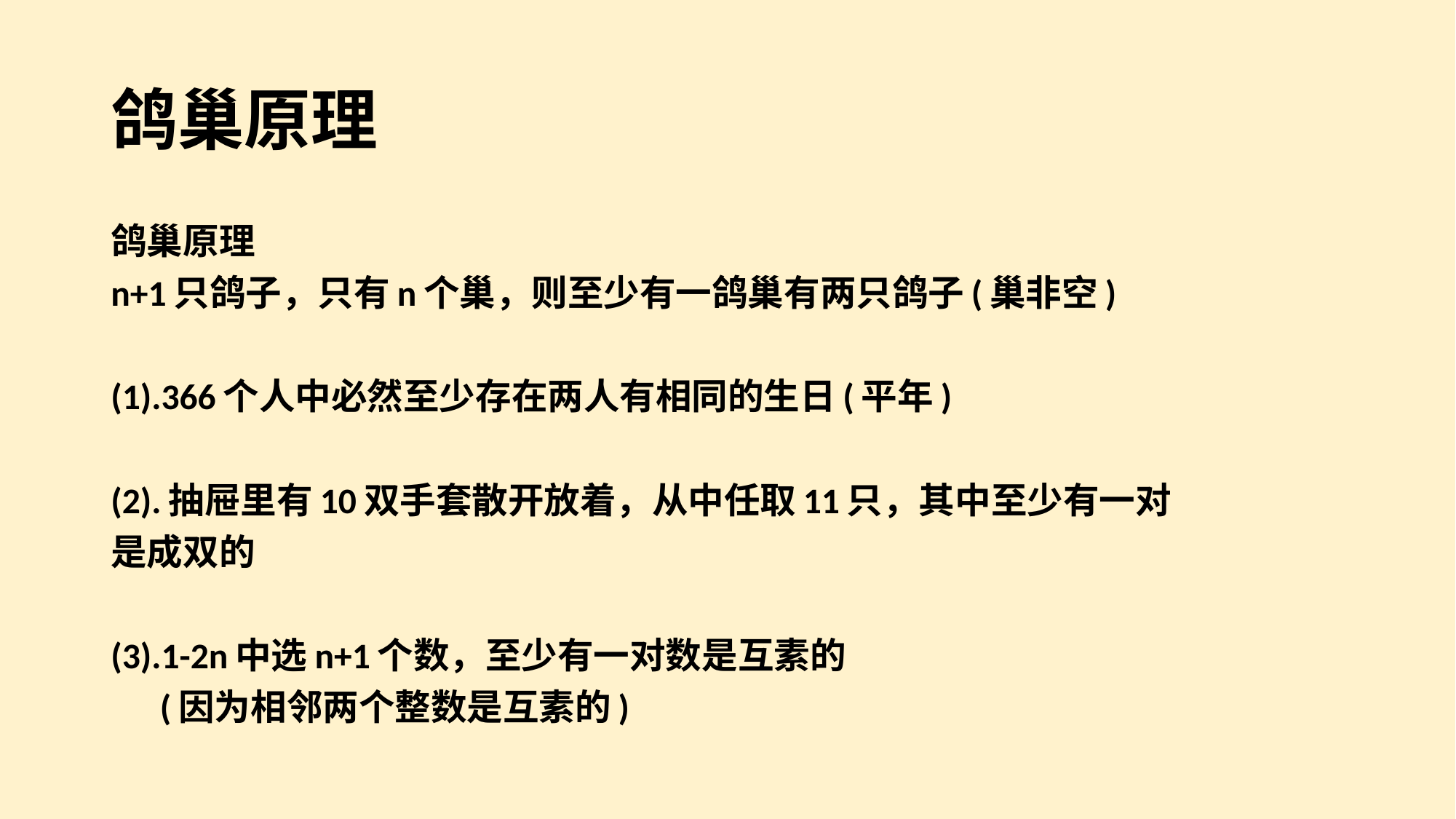

# 鸽巢原理
鸽巢原理
n+1只鸽子，只有n个巢，则至少有一鸽巢有两只鸽子(巢非空)

(1).366个人中必然至少存在两人有相同的生日(平年)

(2).抽屉里有10双手套散开放着，从中任取11只，其中至少有一对
是成双的

(3).1-2n中选n+1个数，至少有一对数是互素的
      (因为相邻两个整数是互素的)